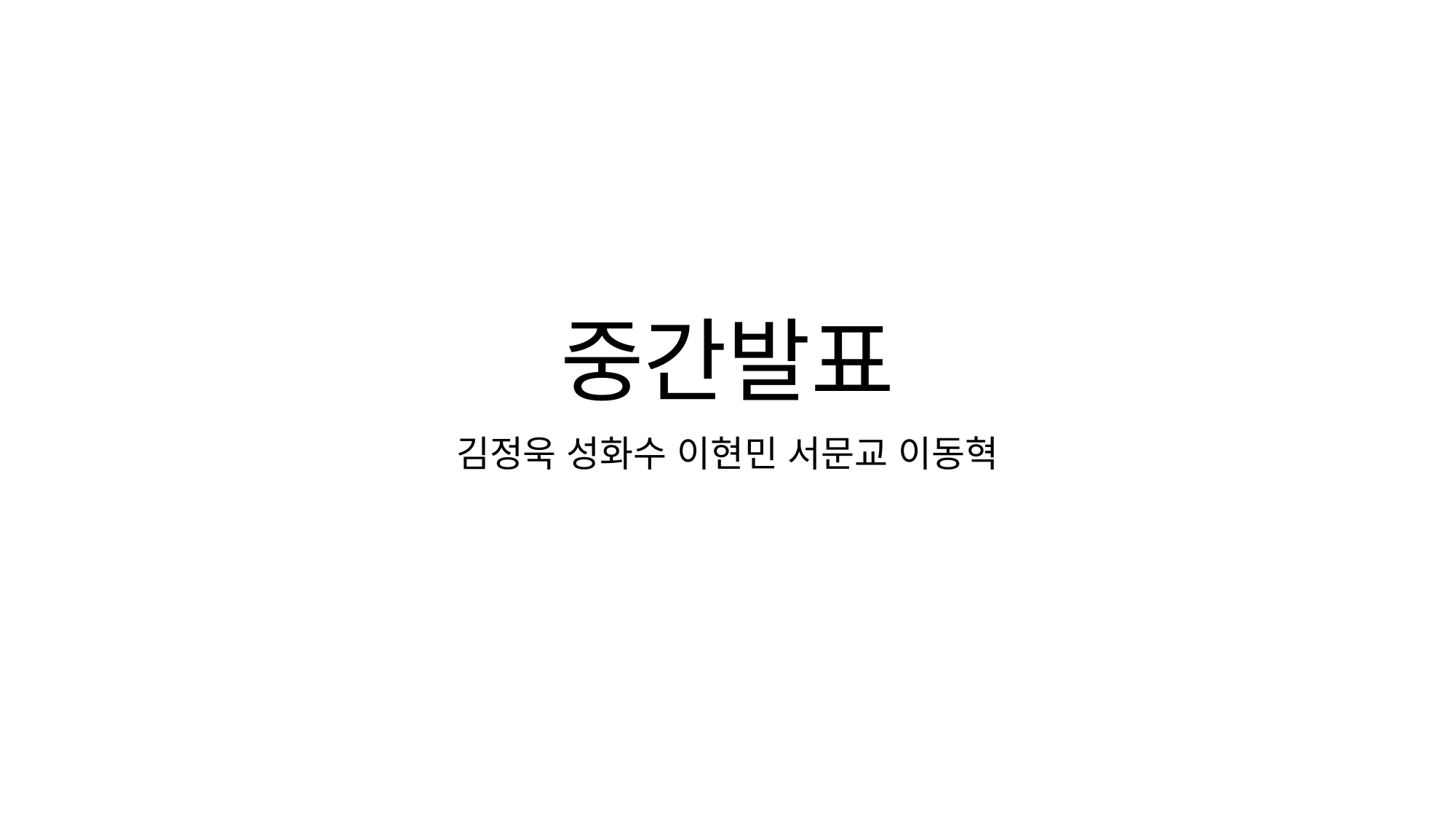

# 중간발표
김정욱 성화수 이현민 서문교 이동혁